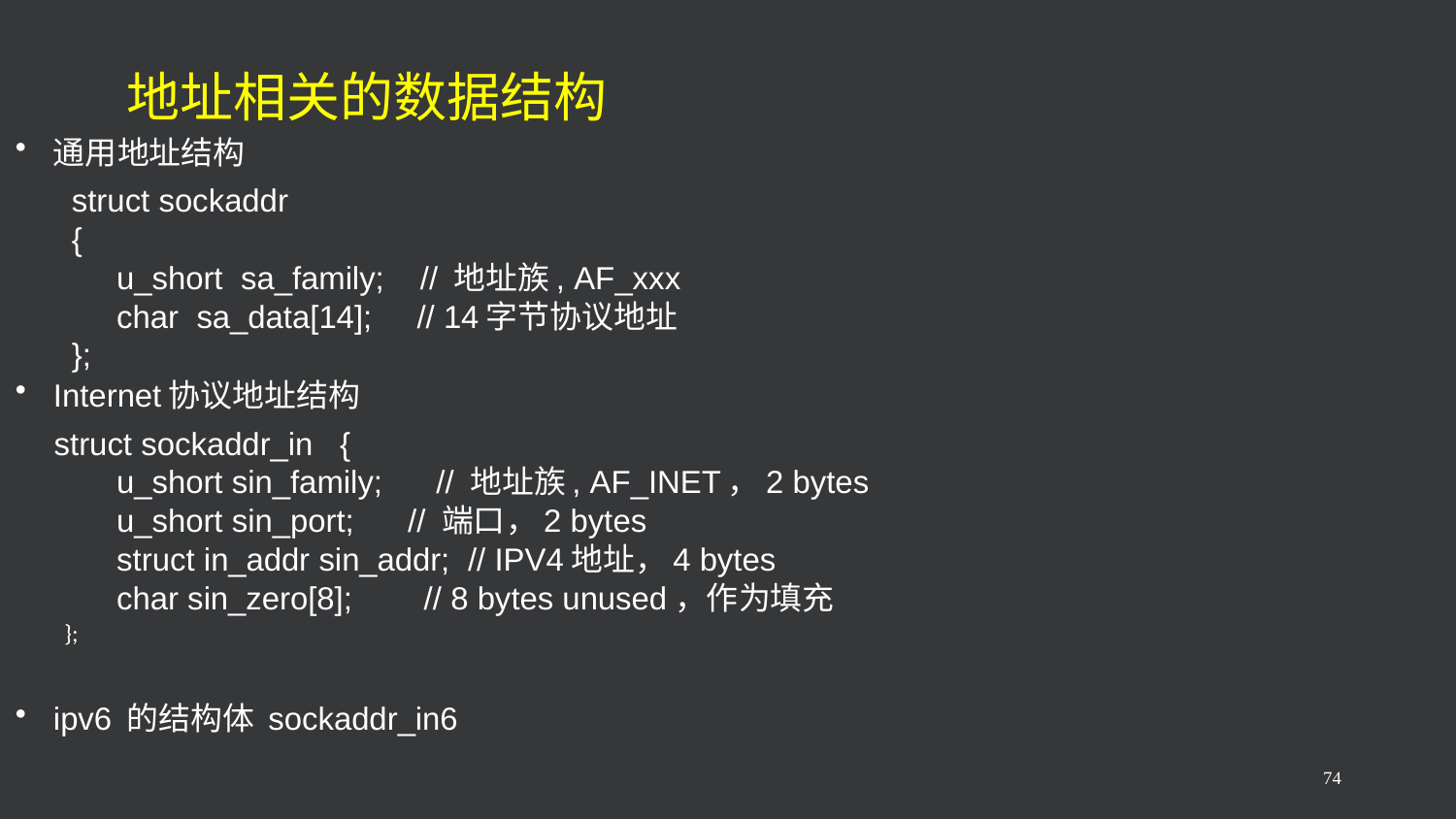

# 地址相关的数据结构
通用地址结构
  struct sockaddr
  {
       u_short  sa_family;    // 地址族, AF_xxx
       char  sa_data[14];     // 14字节协议地址
  };
Internet协议地址结构
struct sockaddr_in   {
       u_short sin_family;      // 地址族, AF_INET，2 bytes
       u_short sin_port;      // 端口，2 bytes
       struct in_addr sin_addr;  // IPV4地址，4 bytes
       char sin_zero[8];        // 8 bytes unused，作为填充
  };

ipv6 的结构体 sockaddr_in6

74